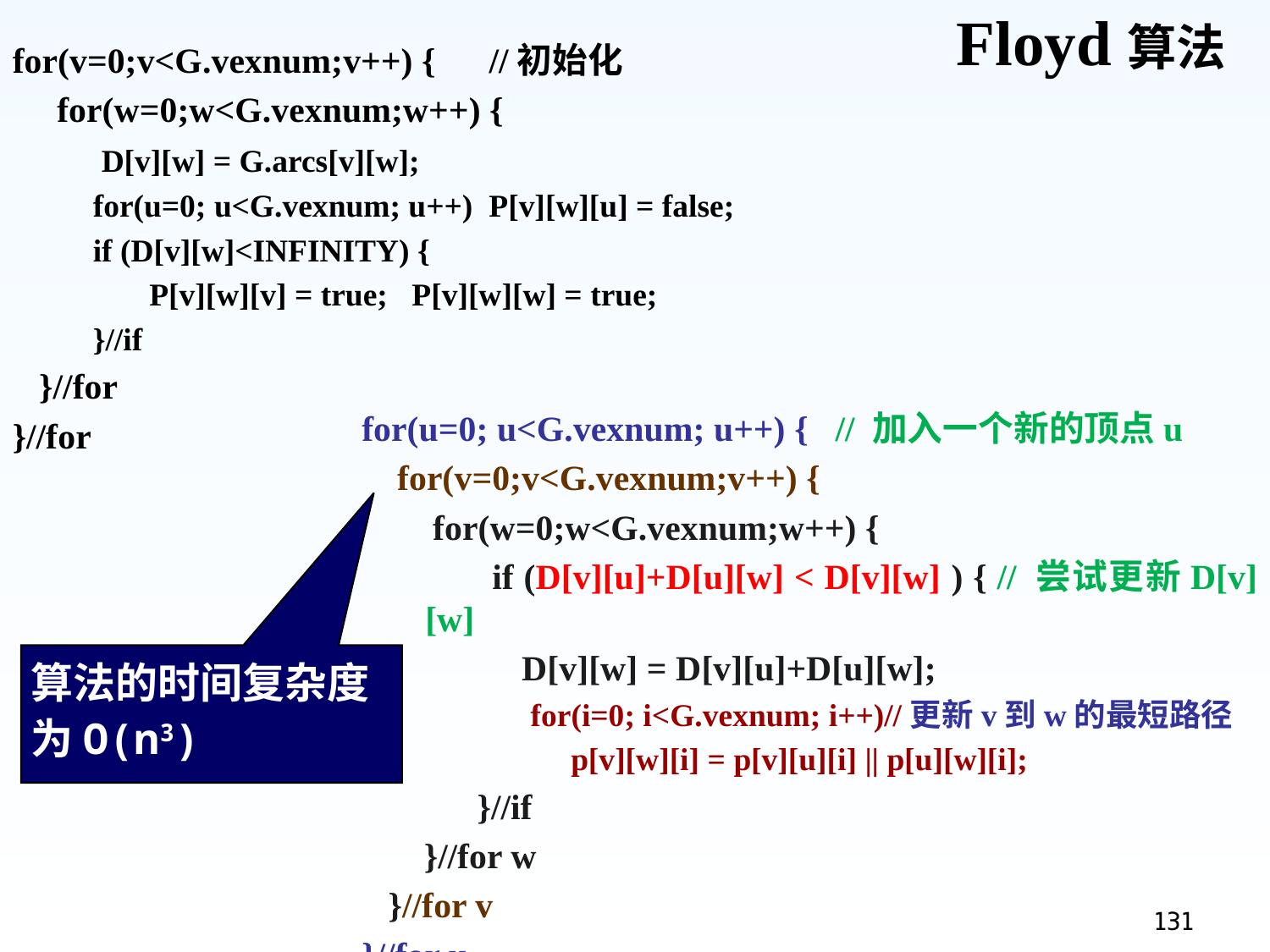

Floyd算法
for(v=0;v<G.vexnum;v++) {      //初始化
     for(w=0;w<G.vexnum;w++) {
          D[v][w] = G.arcs[v][w];
          for(u=0; u<G.vexnum; u++)  P[v][w][u] = false;
          if (D[v][w]<INFINITY) {
                 P[v][w][v] = true;   P[v][w][w] = true;
          }//if
   }//for
}//for
for(u=0; u<G.vexnum; u++) {   // 加入一个新的顶点u
    for(v=0;v<G.vexnum;v++) {
        for(w=0;w<G.vexnum;w++) {
             if (D[v][u]+D[u][w] < D[v][w] ) { // 尝试更新D[v][w]
                  D[v][w] = D[v][u]+D[u][w];
                     for(i=0; i<G.vexnum; i++)//更新v到w的最短路径
                          p[v][w][i] = p[v][u][i] || p[u][w][i];
             }//if
       }//for w
   }//for v
}//for u
算法的时间复杂度为O(n3)
131